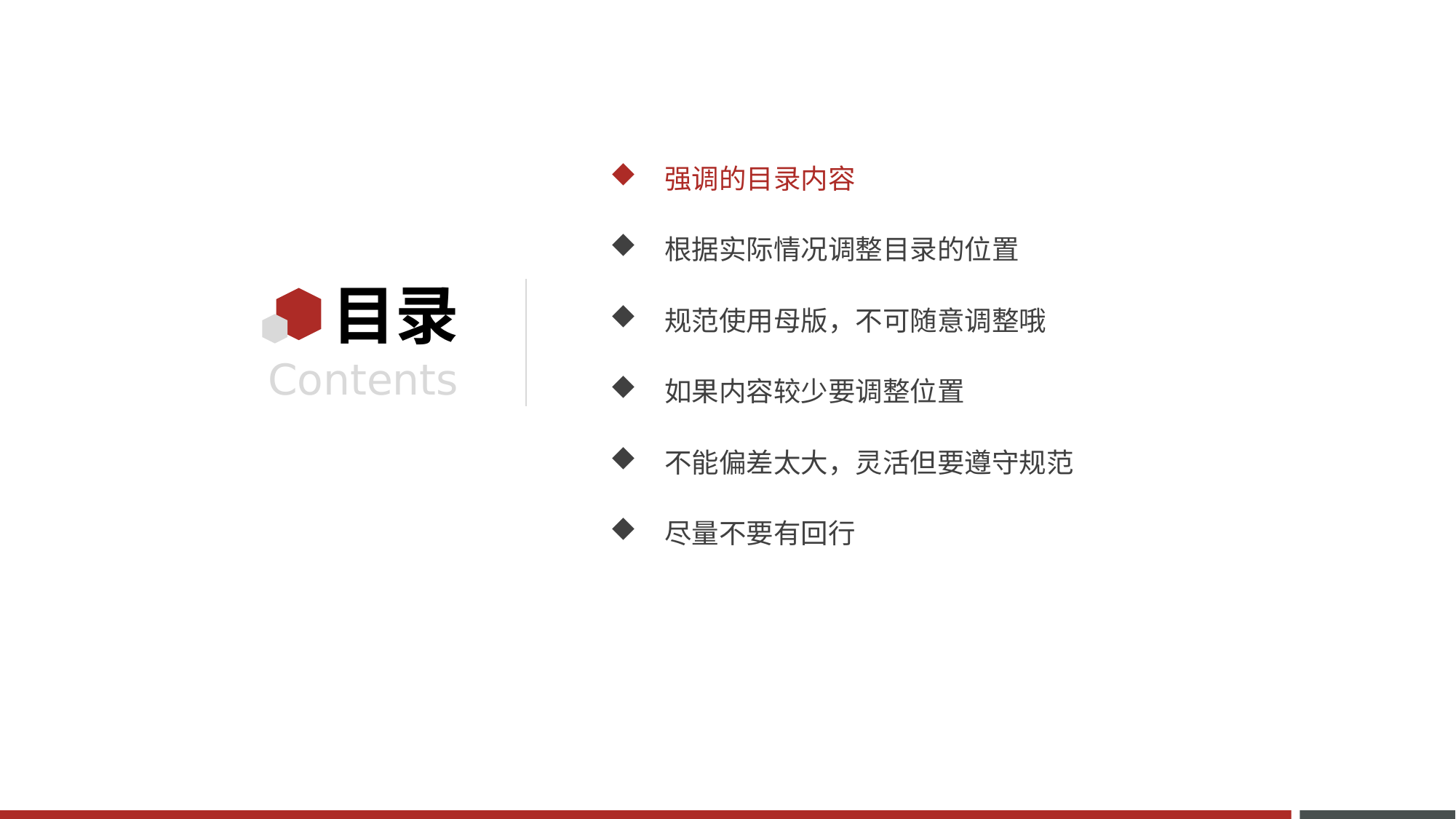

强调的目录内容
根据实际情况调整目录的位置
规范使用母版，不可随意调整哦
如果内容较少要调整位置
不能偏差太大，灵活但要遵守规范
尽量不要有回行